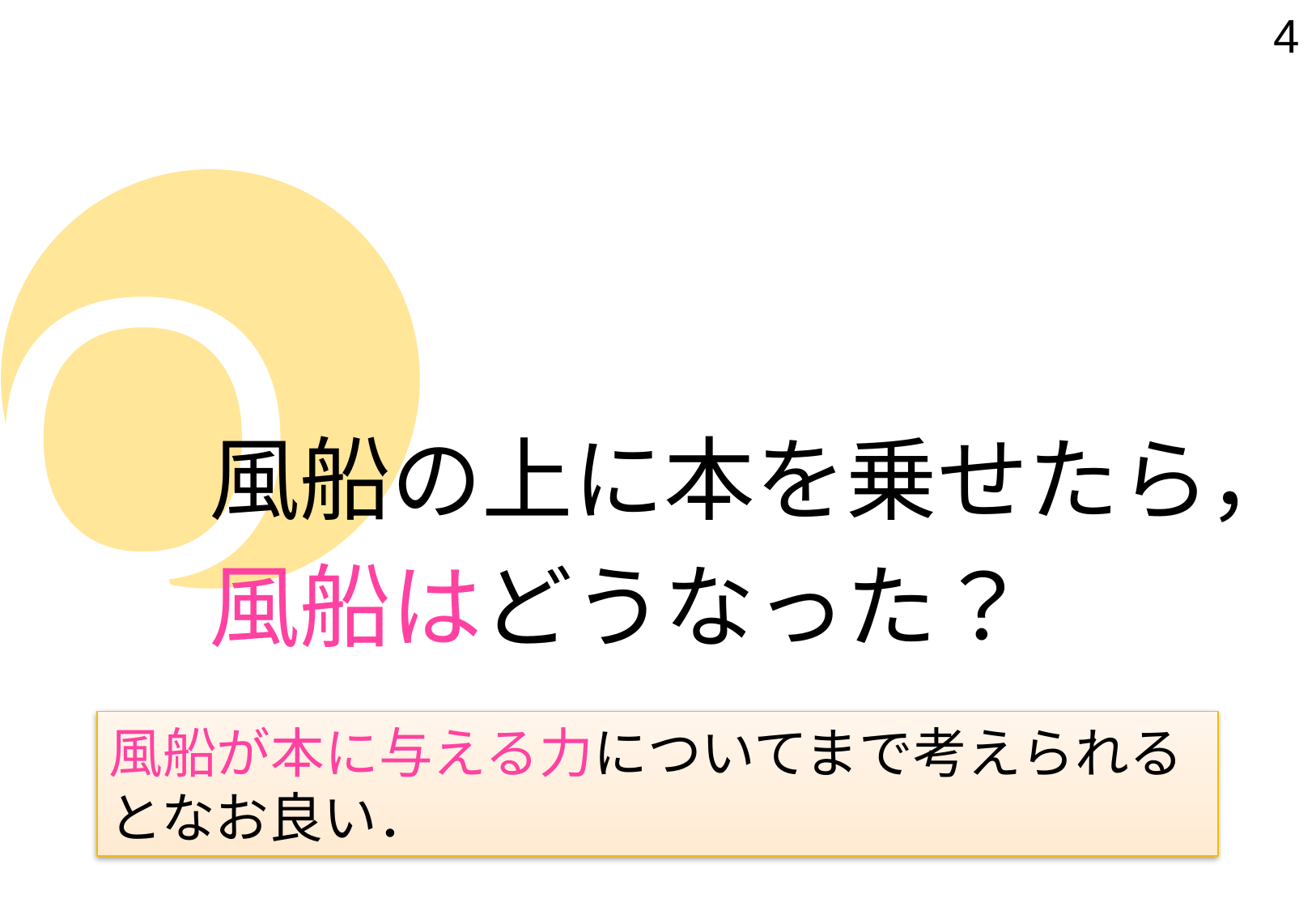

4
Q

風船の上に本を乗せたら，
風船はどうなった？
風船が本に与える力についてまで考えられるとなお良い．